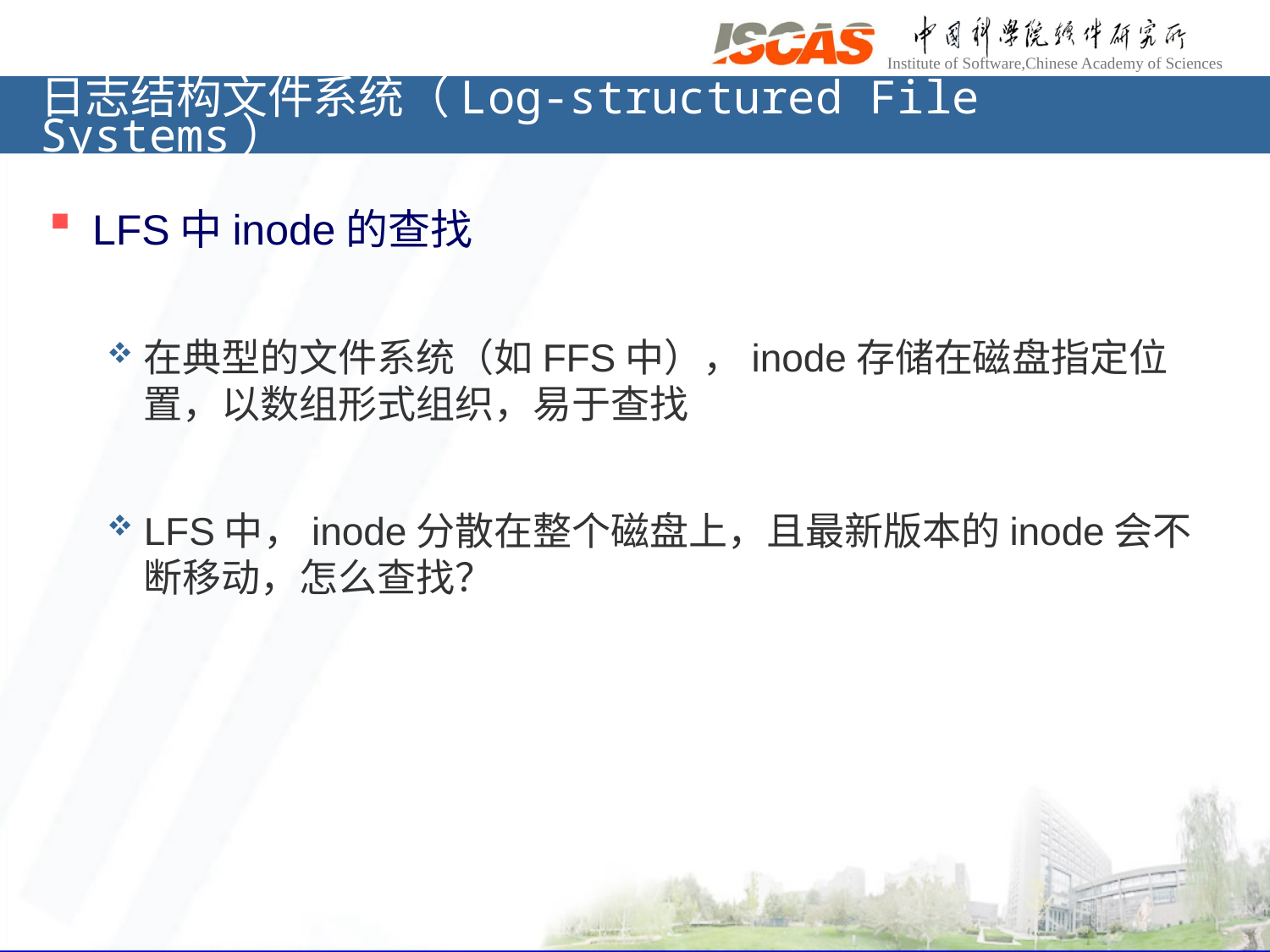

# 日志结构文件系统（Log-structured File Systems）
LFS中inode的查找

在典型的文件系统（如FFS中），inode存储在磁盘指定位置，以数组形式组织，易于查找

LFS中，inode分散在整个磁盘上，且最新版本的inode会不断移动，怎么查找？